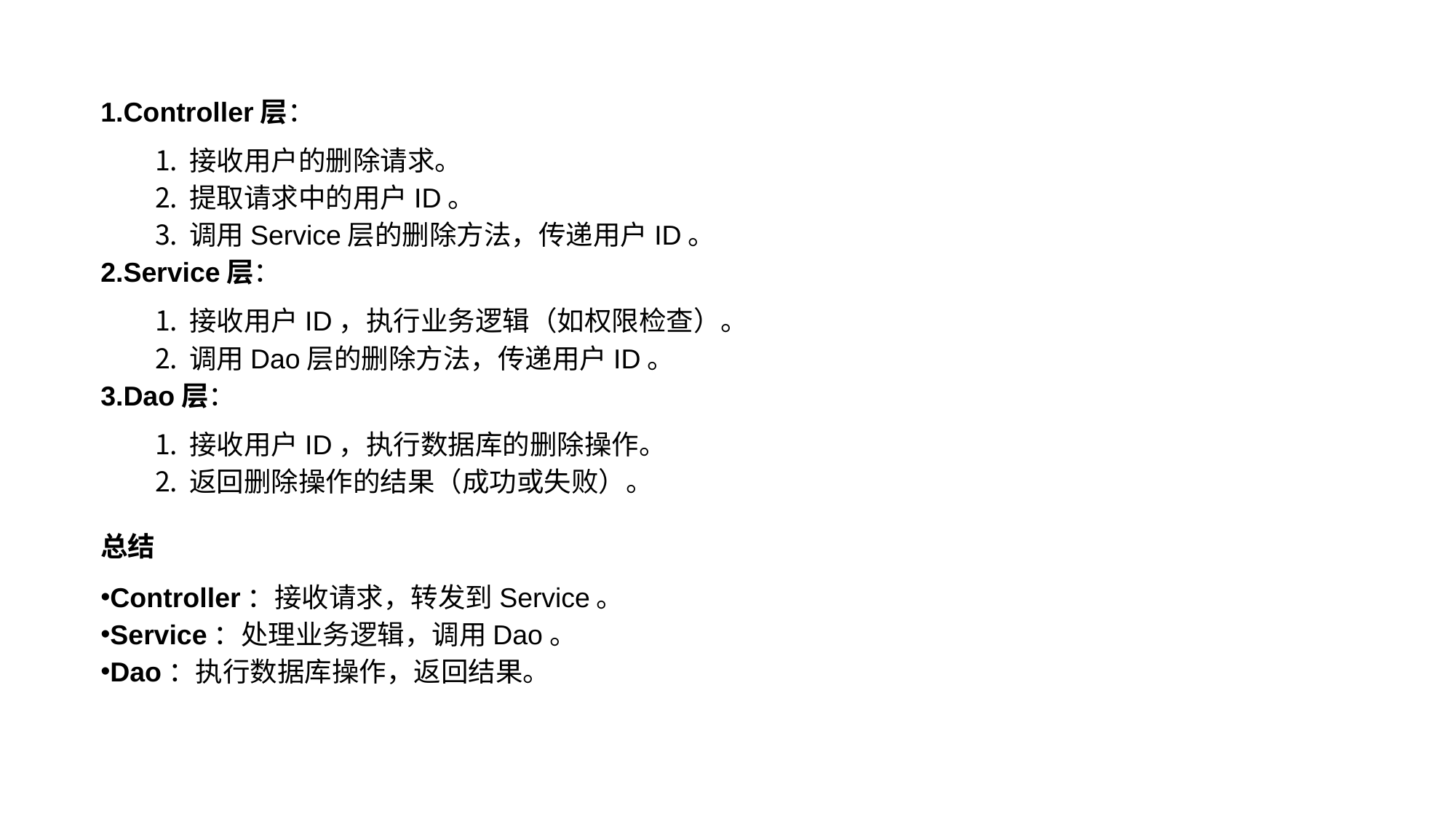

Controller层：
接收用户的删除请求。
提取请求中的用户ID。
调用Service层的删除方法，传递用户ID。
Service层：
接收用户ID，执行业务逻辑（如权限检查）。
调用Dao层的删除方法，传递用户ID。
Dao层：
接收用户ID，执行数据库的删除操作。
返回删除操作的结果（成功或失败）。
总结
Controller：接收请求，转发到Service。
Service：处理业务逻辑，调用Dao。
Dao：执行数据库操作，返回结果。